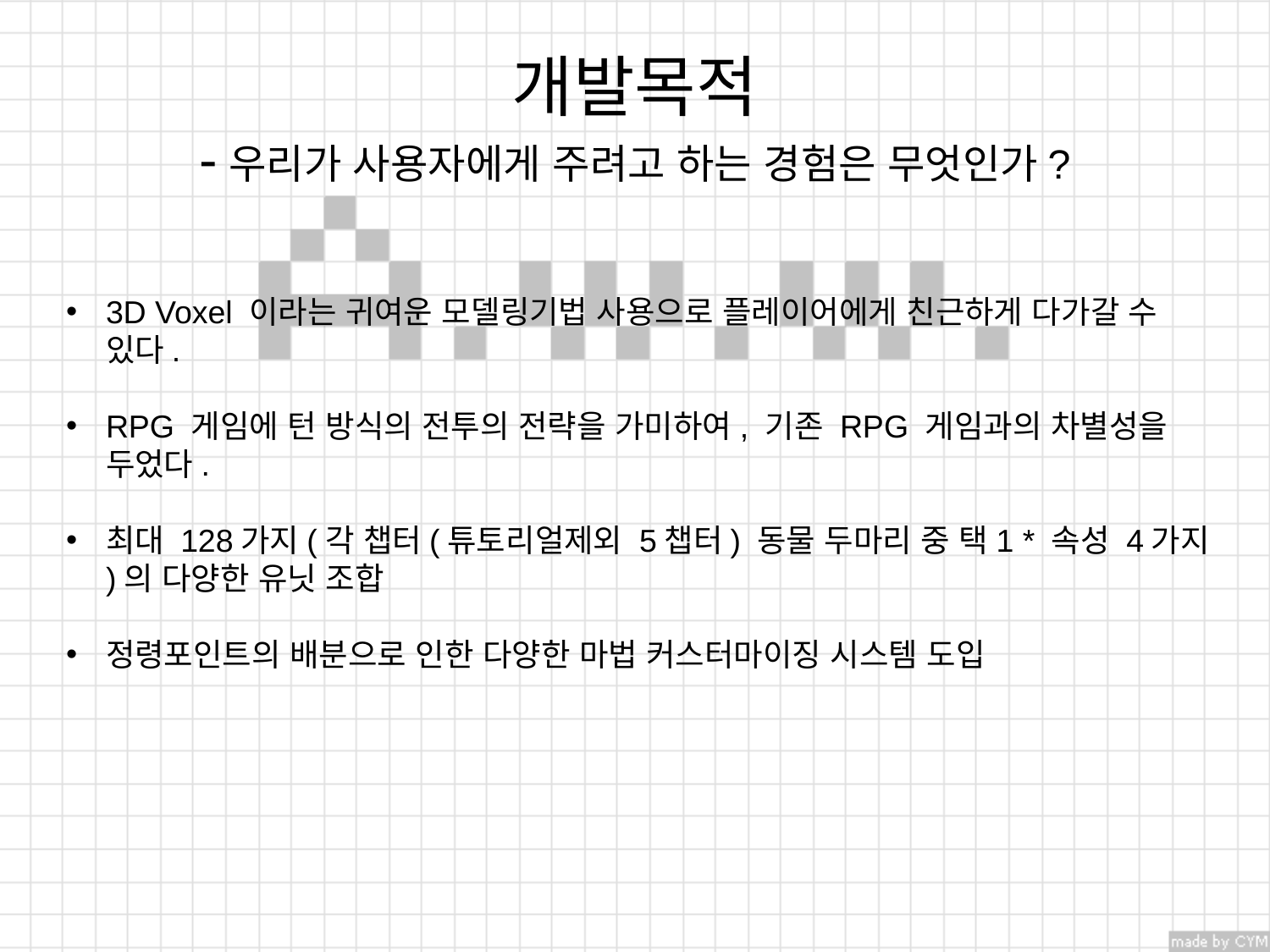

# 개발목적 -우리가 사용자에게 주려고 하는 경험은 무엇인가?
3D Voxel 이라는 귀여운 모델링기법 사용으로 플레이어에게 친근하게 다가갈 수 있다.

RPG 게임에 턴 방식의 전투의 전략을 가미하여, 기존 RPG 게임과의 차별성을 두었다.

최대 128가지(각 챕터(튜토리얼제외 5챕터) 동물 두마리 중 택1 * 속성 4가지 )의 다양한 유닛 조합

정령포인트의 배분으로 인한 다양한 마법 커스터마이징 시스템 도입